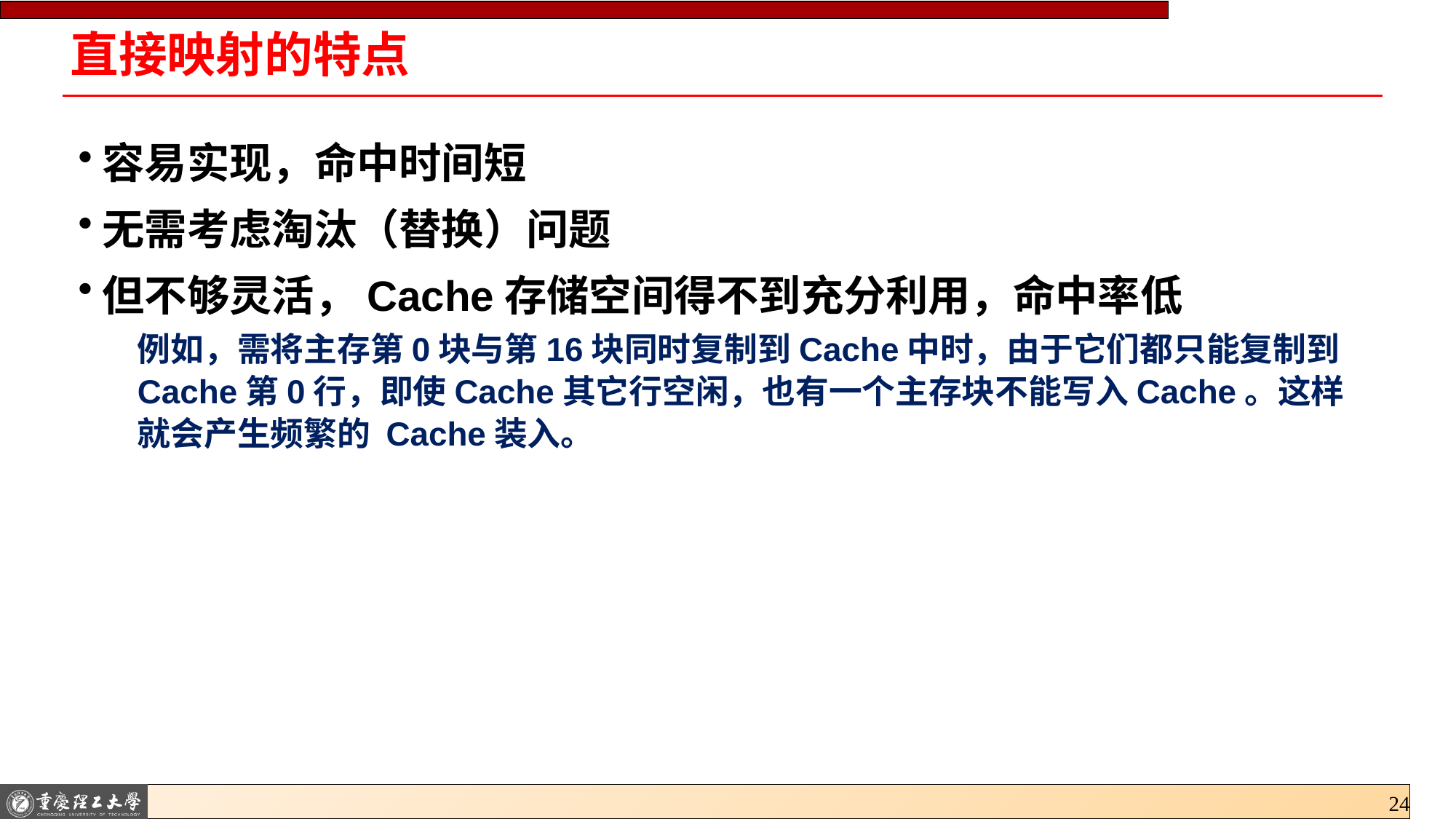

# 直接映射的特点
容易实现，命中时间短
无需考虑淘汰（替换）问题
但不够灵活，Cache存储空间得不到充分利用，命中率低
例如，需将主存第0块与第16块同时复制到Cache中时，由于它们都只能复制到Cache第0行，即使Cache其它行空闲，也有一个主存块不能写入Cache。这样就会产生频繁的 Cache装入。